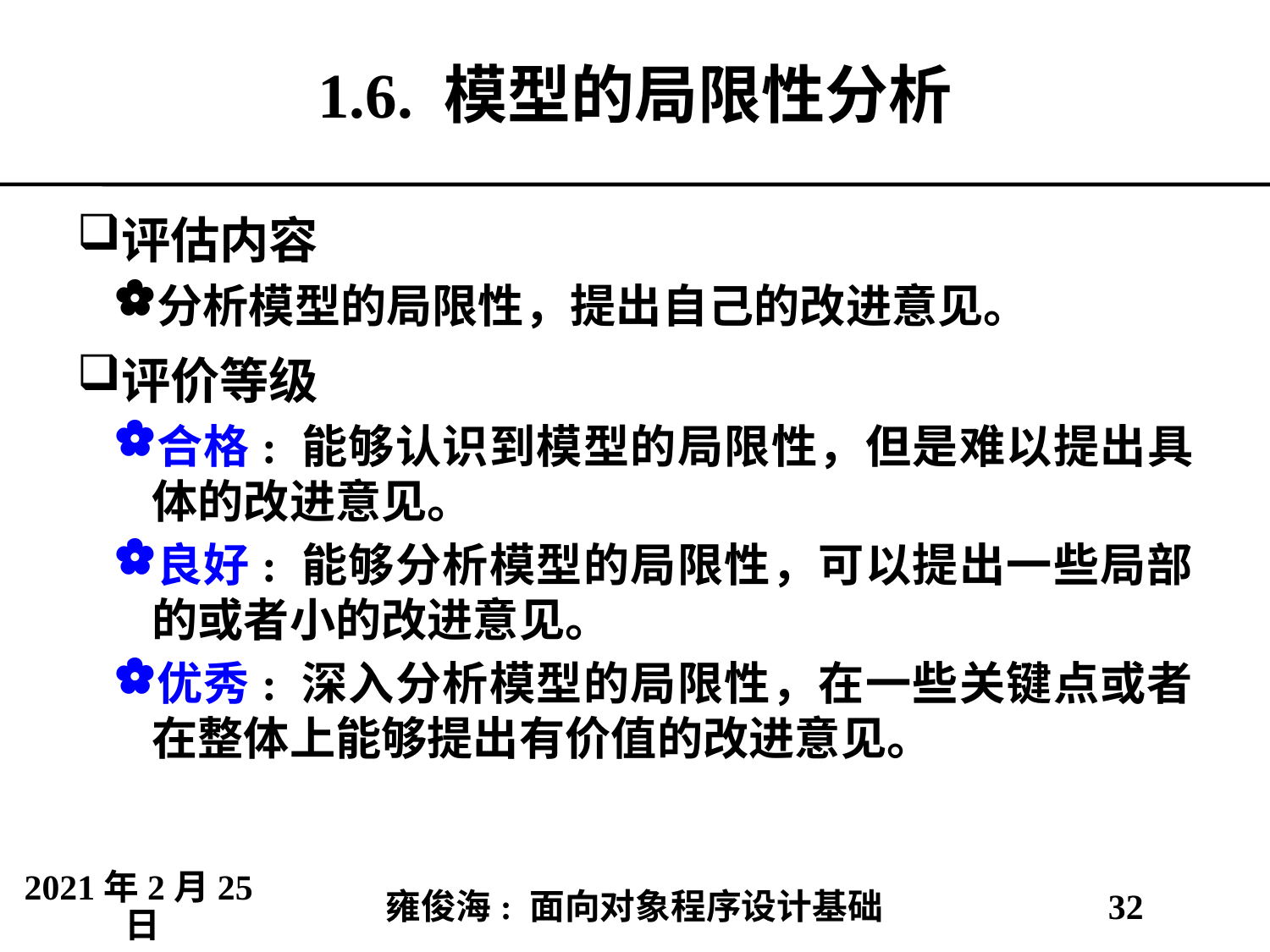

# 1.6. 模型的局限性分析

评估内容
分析模型的局限性，提出自己的改进意见。
评价等级
合格: 能够认识到模型的局限性，但是难以提出具体的改进意见。
良好: 能够分析模型的局限性，可以提出一些局部的或者小的改进意见。
优秀: 深入分析模型的局限性，在一些关键点或者在整体上能够提出有价值的改进意见。
2021年2月25日
雍俊海: 面向对象程序设计基础
32